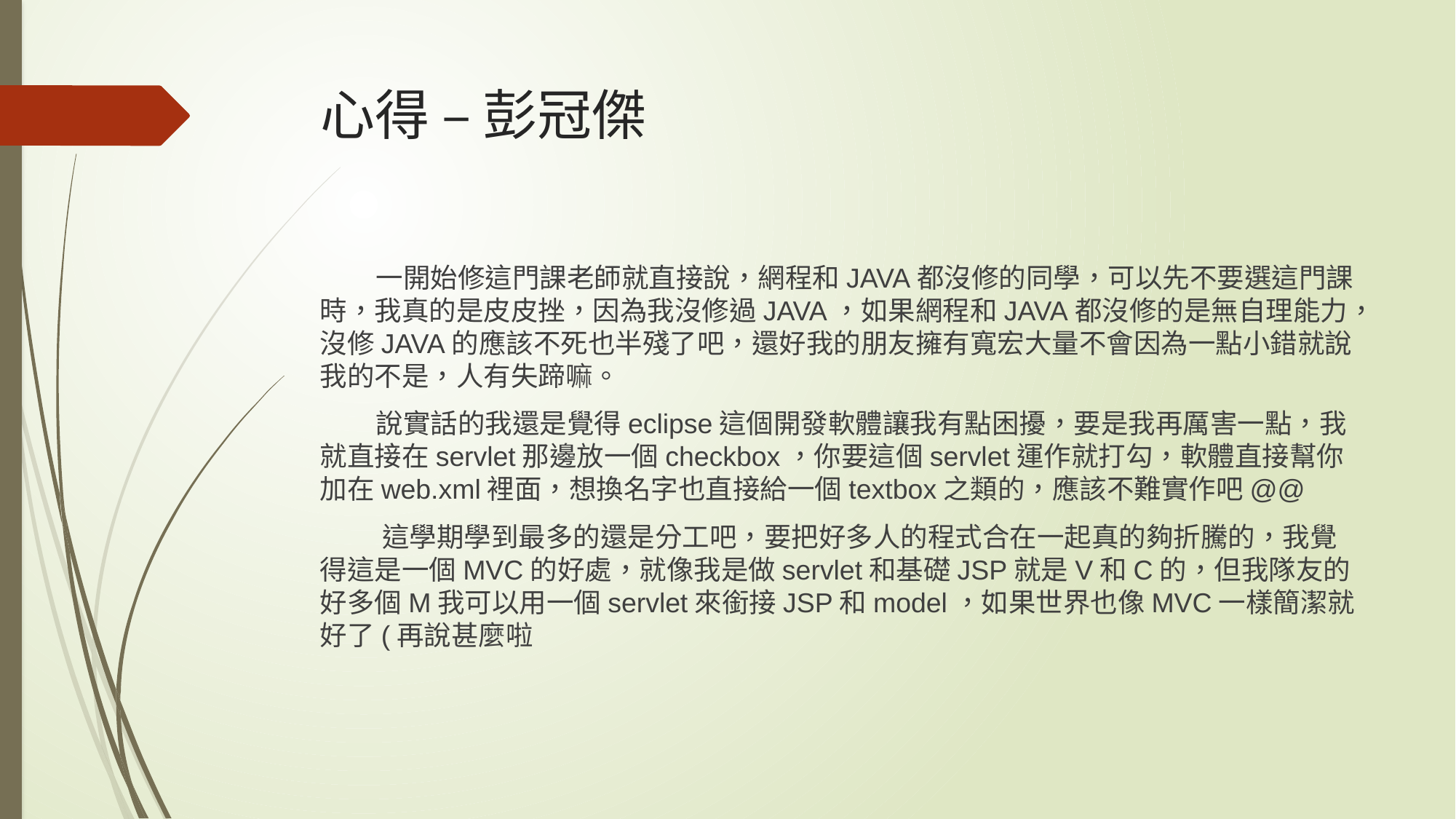

# 心得 – 彭冠傑
        一開始修這門課老師就直接說，網程和JAVA都沒修的同學，可以先不要選這門課時，我真的是皮皮挫，因為我沒修過JAVA，如果網程和JAVA都沒修的是無自理能力，沒修JAVA的應該不死也半殘了吧，還好我的朋友擁有寬宏大量不會因為一點小錯就說我的不是，人有失蹄嘛。
        說實話的我還是覺得eclipse這個開發軟體讓我有點困擾，要是我再厲害一點，我就直接在servlet那邊放一個checkbox，你要這個servlet運作就打勾，軟體直接幫你加在web.xml裡面，想換名字也直接給一個textbox之類的，應該不難實作吧@@
         這學期學到最多的還是分工吧，要把好多人的程式合在一起真的夠折騰的，我覺得這是一個MVC的好處，就像我是做servlet和基礎JSP就是V和C的，但我隊友的好多個M我可以用一個servlet來銜接JSP和model，如果世界也像MVC一樣簡潔就好了(再說甚麼啦